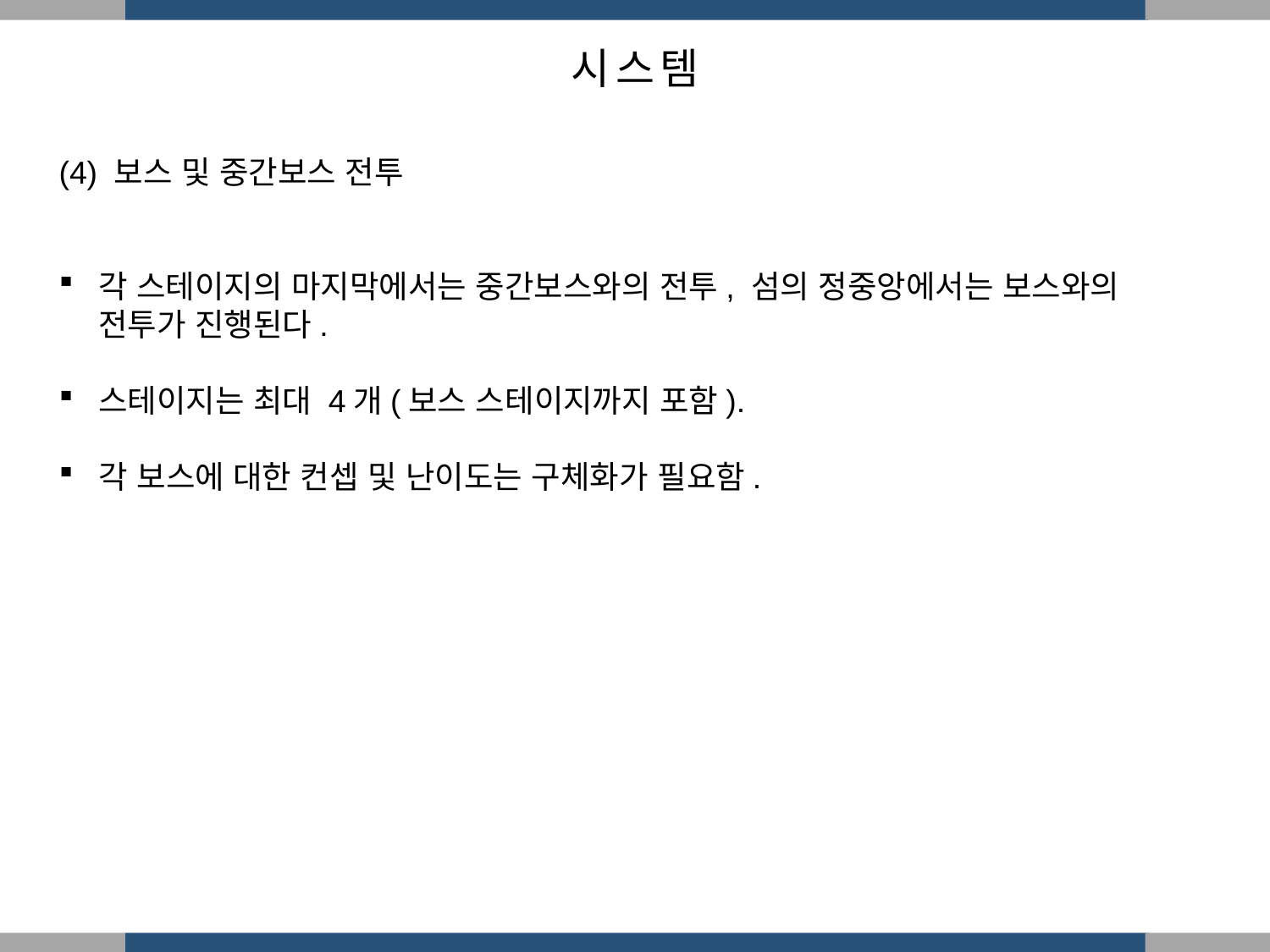

시스템
(4) 보스 및 중간보스 전투

각 스테이지의 마지막에서는 중간보스와의 전투, 섬의 정중앙에서는 보스와의 전투가 진행된다.

스테이지는 최대 4개(보스 스테이지까지 포함).

각 보스에 대한 컨셉 및 난이도는 구체화가 필요함.